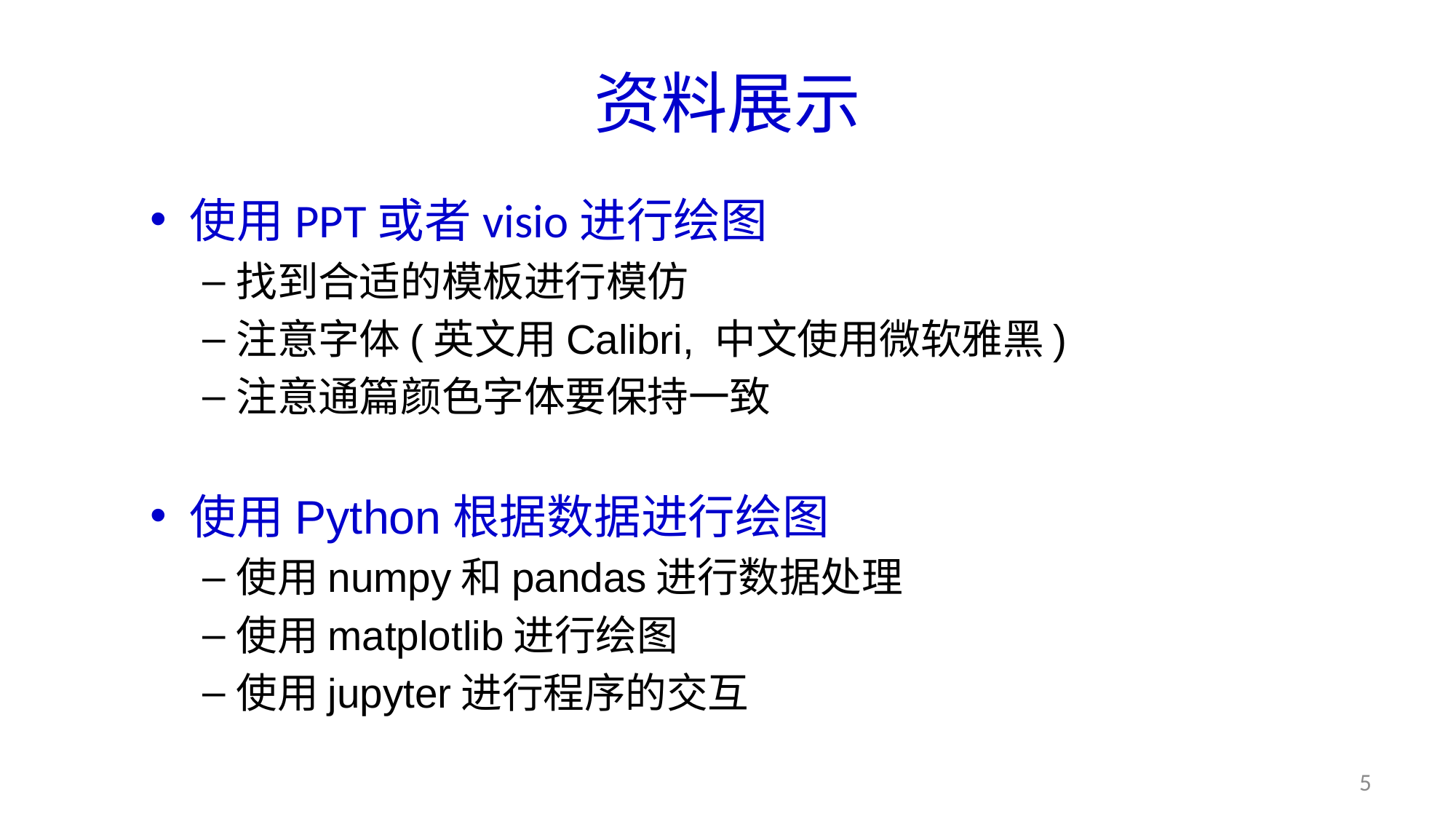

# 资料展示
使用PPT或者visio进行绘图
找到合适的模板进行模仿
注意字体(英文用Calibri, 中文使用微软雅黑)
注意通篇颜色字体要保持一致

使用Python根据数据进行绘图
使用numpy和pandas进行数据处理
使用matplotlib进行绘图
使用jupyter进行程序的交互

5